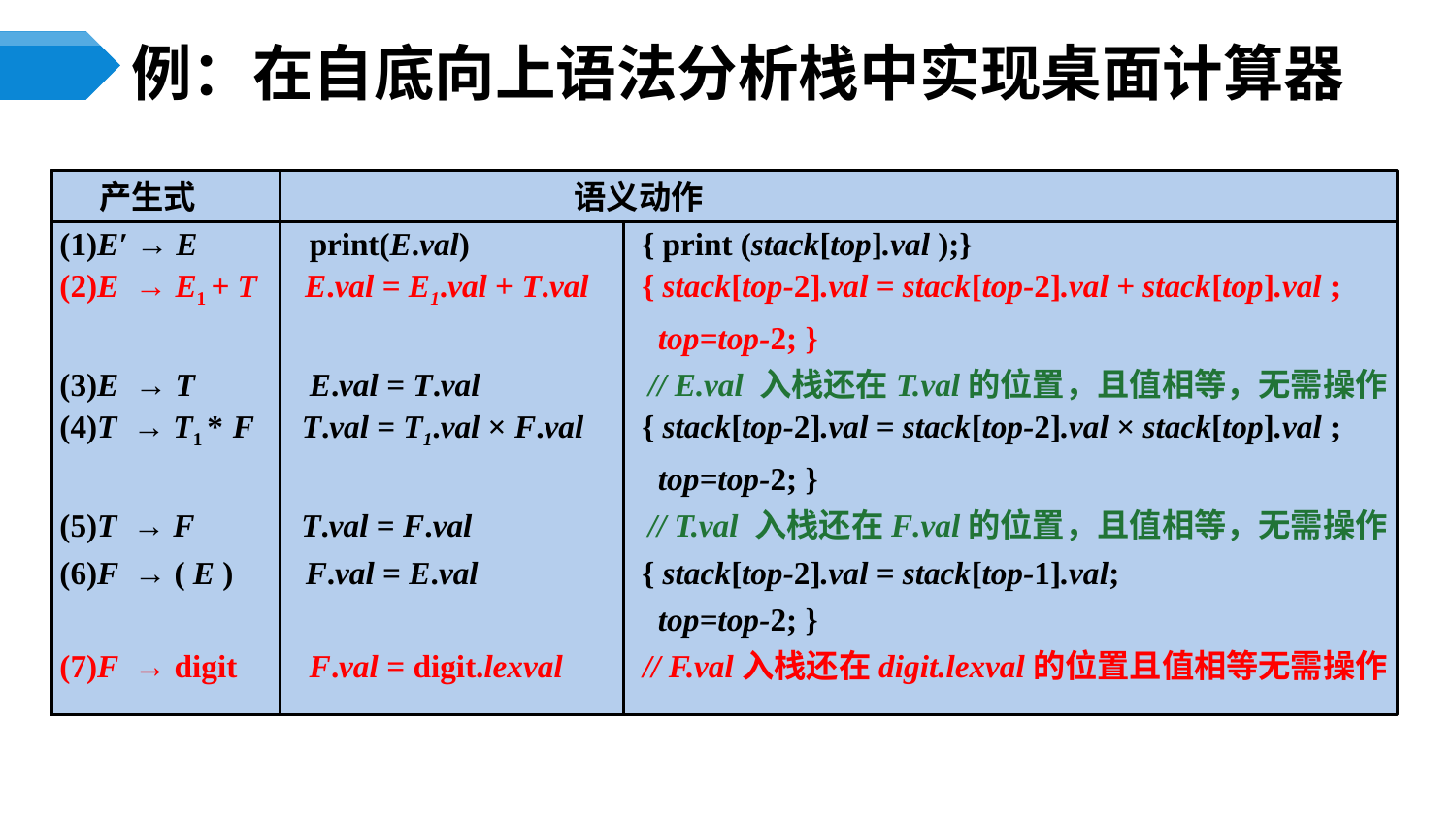

# 例：在自底向上语法分析栈中实现桌面计算器
     产生式                                                    语义动作
(1)E′ → E	             print(E.val)		{ print (stack[top].val );}
(2)E  → E1 + T      E.val = E1.val + T.val	{ stack[top-2].val = stack[top-2].val + stack[top].val ;
                                   			  top=top-2; }
(3)E  → T	             E.val = T.val                     // E.val 入栈还在T.val的位置，且值相等，无需操作
(4)T  → T1 * F      T.val = T1.val × F.val	{ stack[top-2].val = stack[top-2].val × stack[top].val ;
                                   			  top=top-2; }
(5)T  → F	            T.val = F.val                      // T.val 入栈还在F.val的位置，且值相等，无需操作
(6)F  → ( E )         F.val = E.val		{ stack[top-2].val = stack[top-1].val;
                                   			  top=top-2; }
(7)F  → digit         F.val = digit.lexval          // F.val入栈还在digit.lexval的位置且值相等无需操作